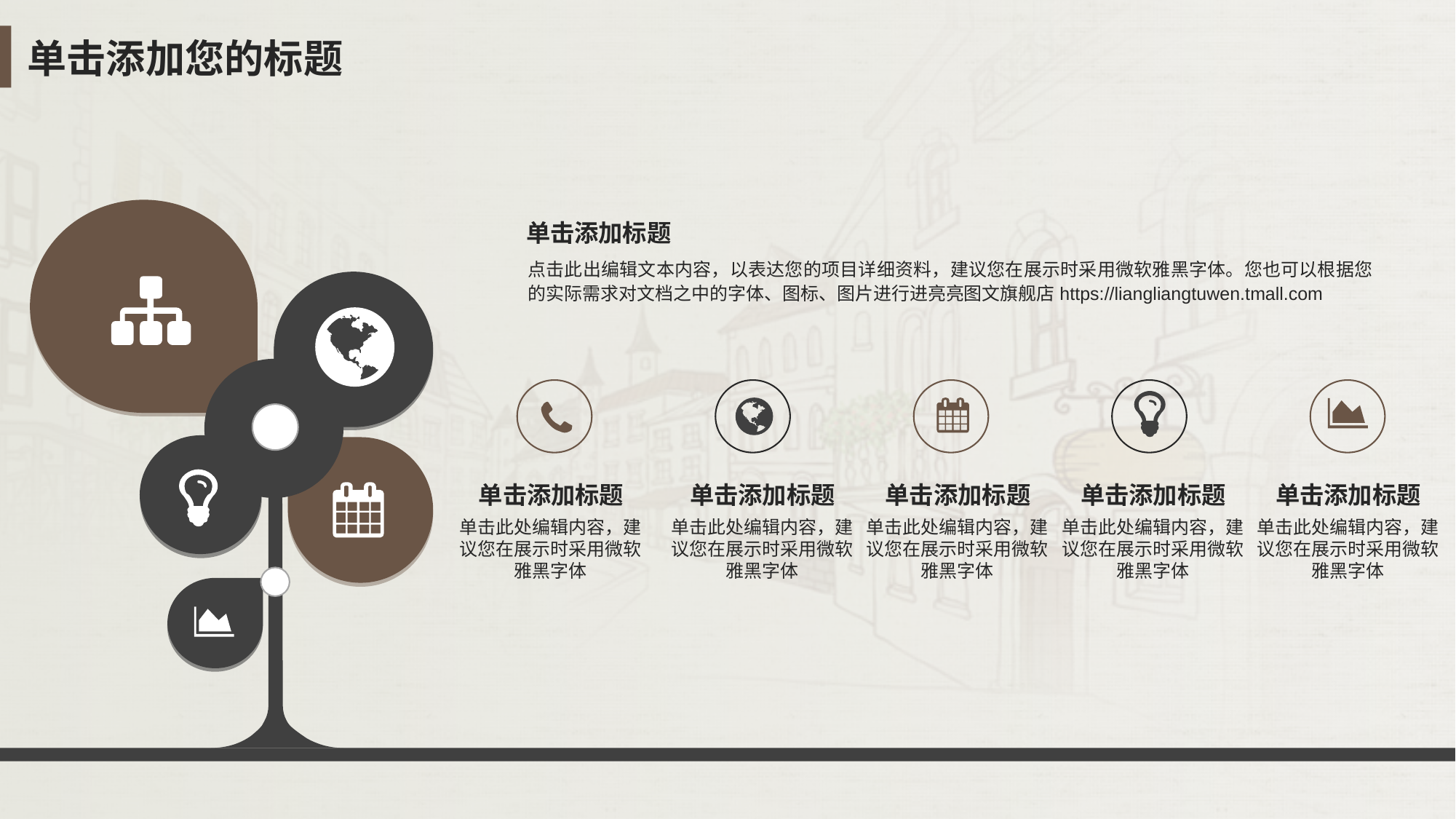

单击添加您的标题

单击添加标题
点击此出编辑文本内容，以表达您的项目详细资料，建议您在展示时采用微软雅黑字体。您也可以根据您的实际需求对文档之中的字体、图标、图片进行进亮亮图文旗舰店https://liangliangtuwen.tmall.com

单击添加标题
单击添加标题
单击添加标题
单击添加标题
单击添加标题

单击此处编辑内容，建议您在展示时采用微软雅黑字体
单击此处编辑内容，建议您在展示时采用微软雅黑字体
单击此处编辑内容，建议您在展示时采用微软雅黑字体
单击此处编辑内容，建议您在展示时采用微软雅黑字体
单击此处编辑内容，建议您在展示时采用微软雅黑字体